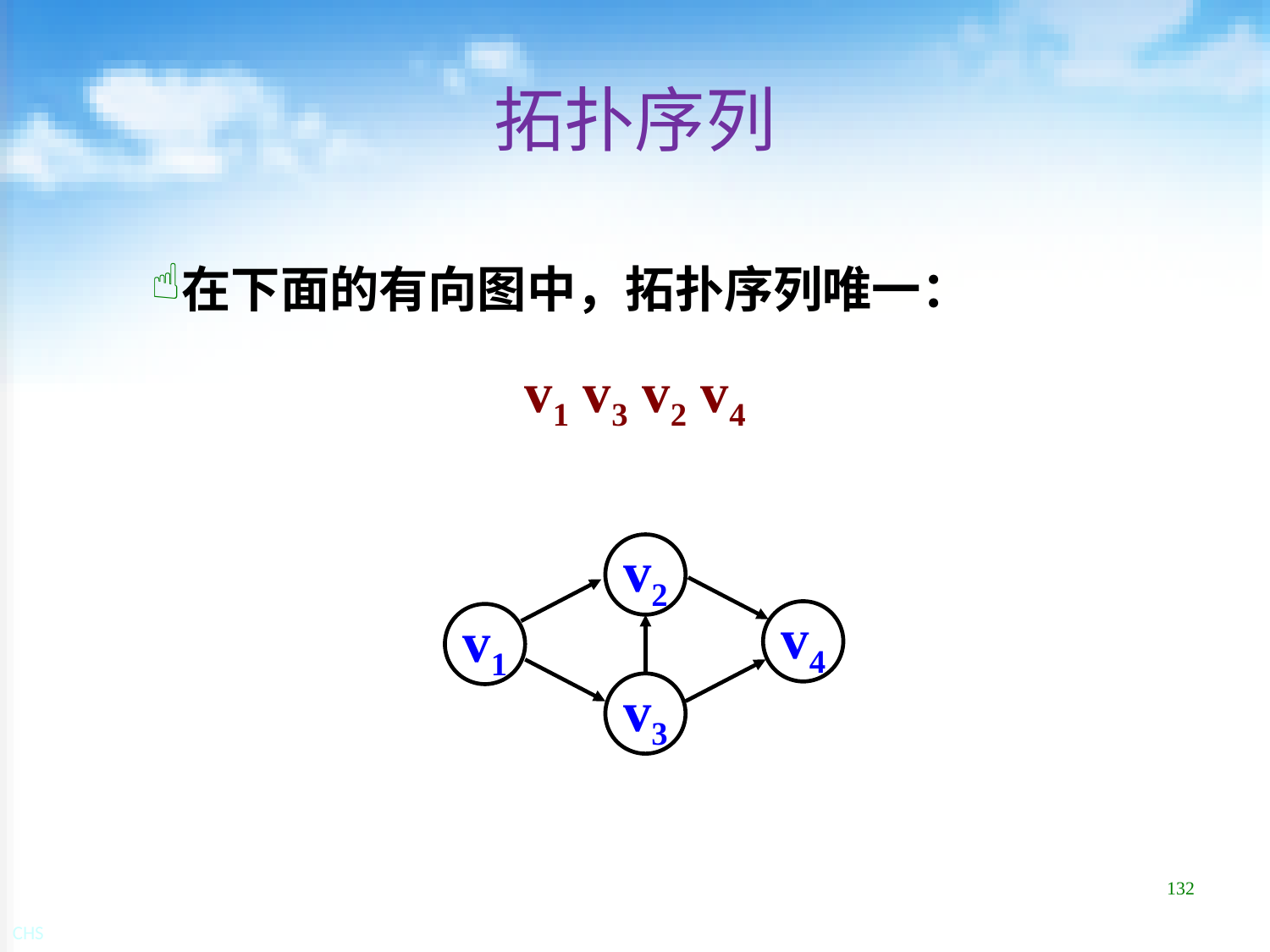

# 拓扑序列
在下面的有向图中，拓扑序列唯一：
v1 v3 v2 v4
v2

v4
v1

v3

132